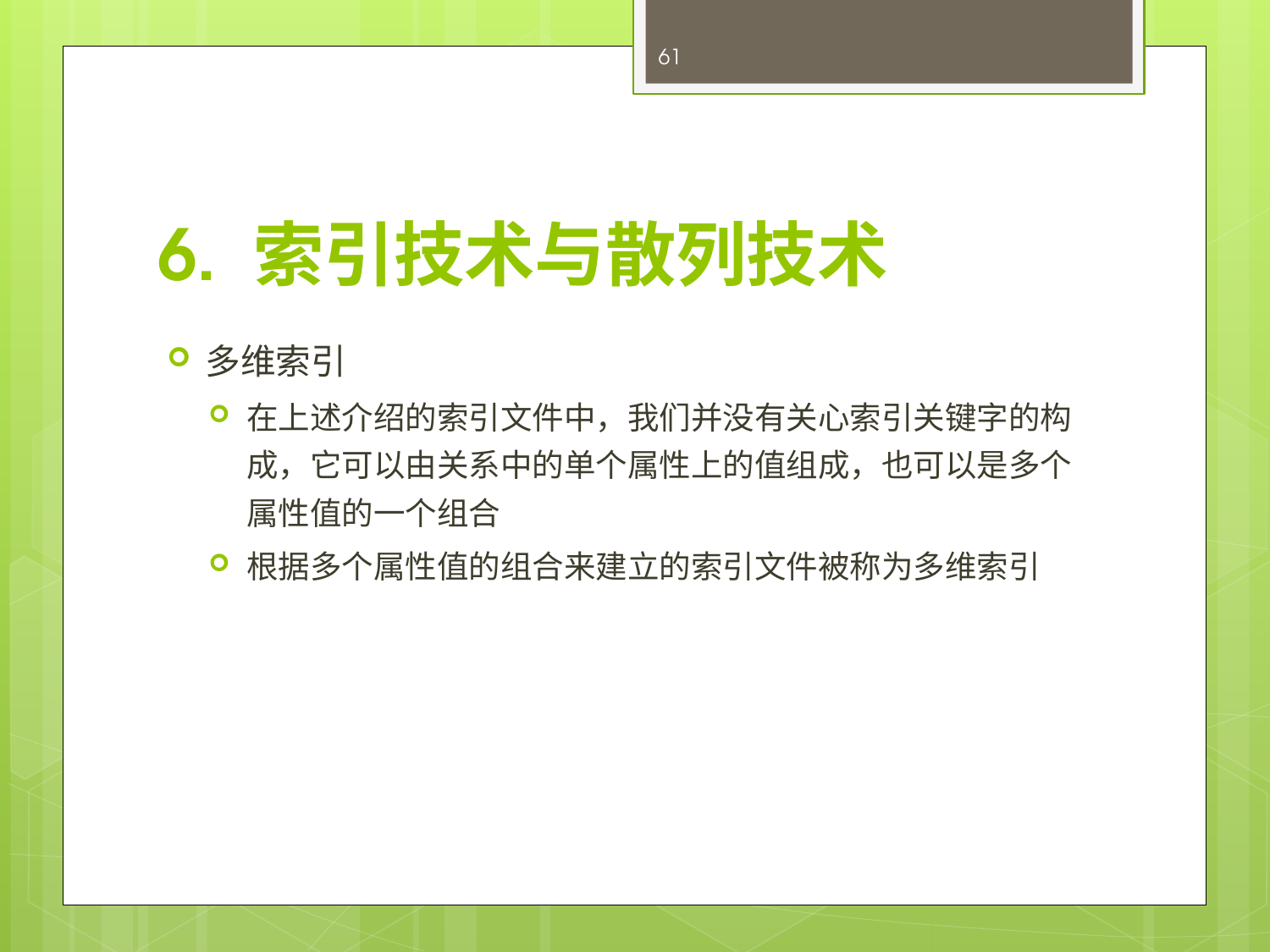

61
# 6. 索引技术与散列技术
多维索引
在上述介绍的索引文件中，我们并没有关心索引关键字的构成，它可以由关系中的单个属性上的值组成，也可以是多个属性值的一个组合
根据多个属性值的组合来建立的索引文件被称为多维索引